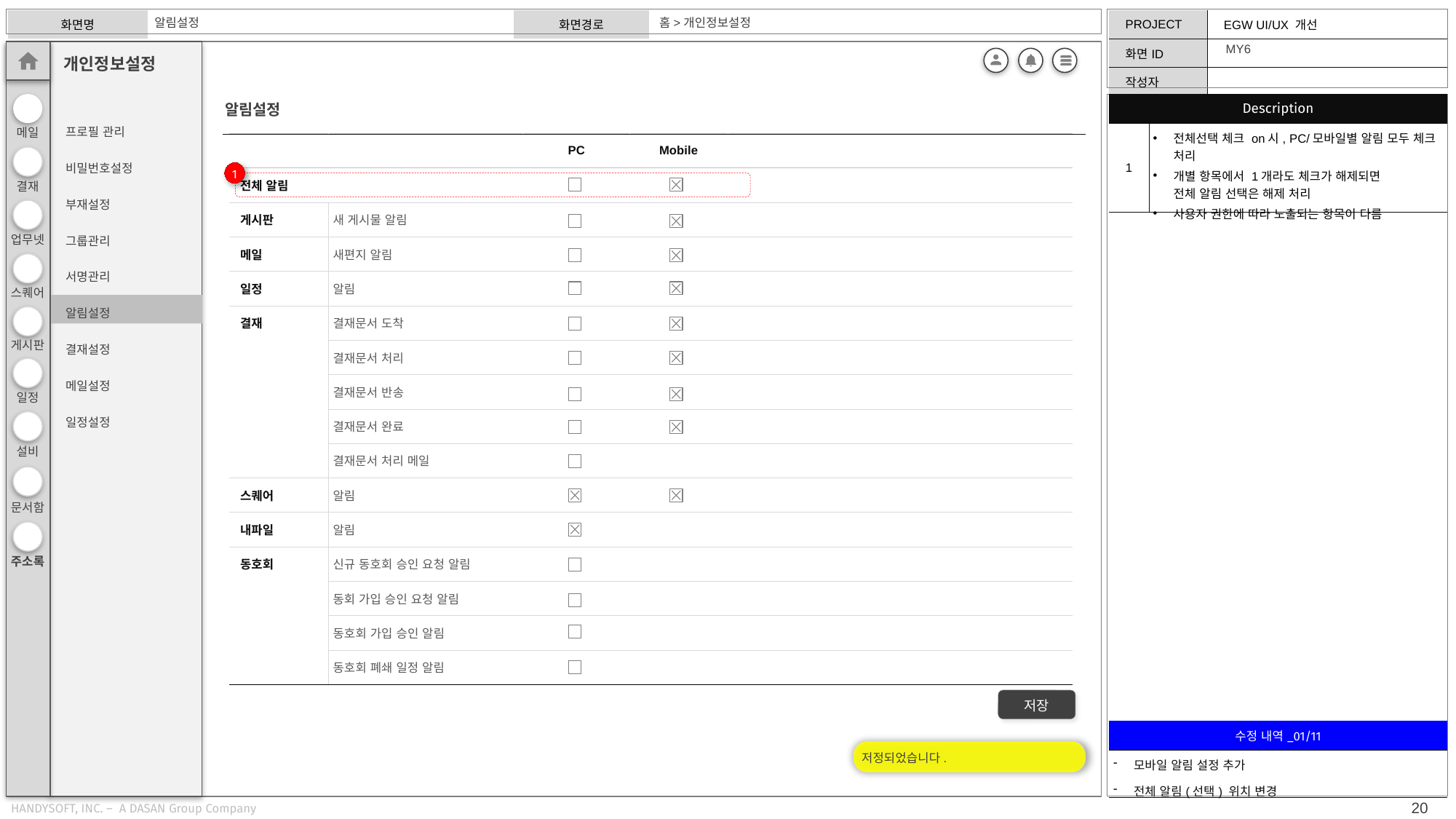

알림설정
홈>개인정보설정
MY6
| Description |  |
| --- | --- |
| 1 | 전체선택 체크 on시, PC/모바일별 알림 모두 체크 처리 개별 항목에서 1개라도 체크가 해제되면 전체 알림 선택은 해제 처리 사용자 권한에 따라 노출되는 항목이 다름 |
프로필 관리
비밀번호설정
부재설정
그룹관리
서명관리
알림설정
결재설정
메일설정
일정설정
알림설정
|  |  | PC | Mobile |  |
| --- | --- | --- | --- | --- |
| 전체 알림 |  |  |  |  |
| 게시판 | 새 게시물 알림 |  |  |  |
| 메일 | 새편지 알림 |  |  |  |
| 일정 | 알림 |  |  |  |
| 결재 | 결재문서 도착 |  |  |  |
|  | 결재문서 처리 |  |  |  |
|  | 결재문서 반송 |  |  |  |
|  | 결재문서 완료 |  |  |  |
|  | 결재문서 처리 메일 |  |  |  |
| 스퀘어 | 알림 |  |  |  |
| 내파일 | 알림 |  |  |  |
| 동호회 | 신규 동호회 승인 요청 알림 |  |  |  |
|  | 동회 가입 승인 요청 알림 |  |  |  |
|  | 동호회 가입 승인 알림 |  |  |  |
|  | 동호회 폐쇄 일정 알림 |  |  |  |
1

저장
| 수정 내역\_01/11 |
| --- |
| 모바일 알림 설정 추가 전체 알림(선택) 위치 변경 |
저정되었습니다.